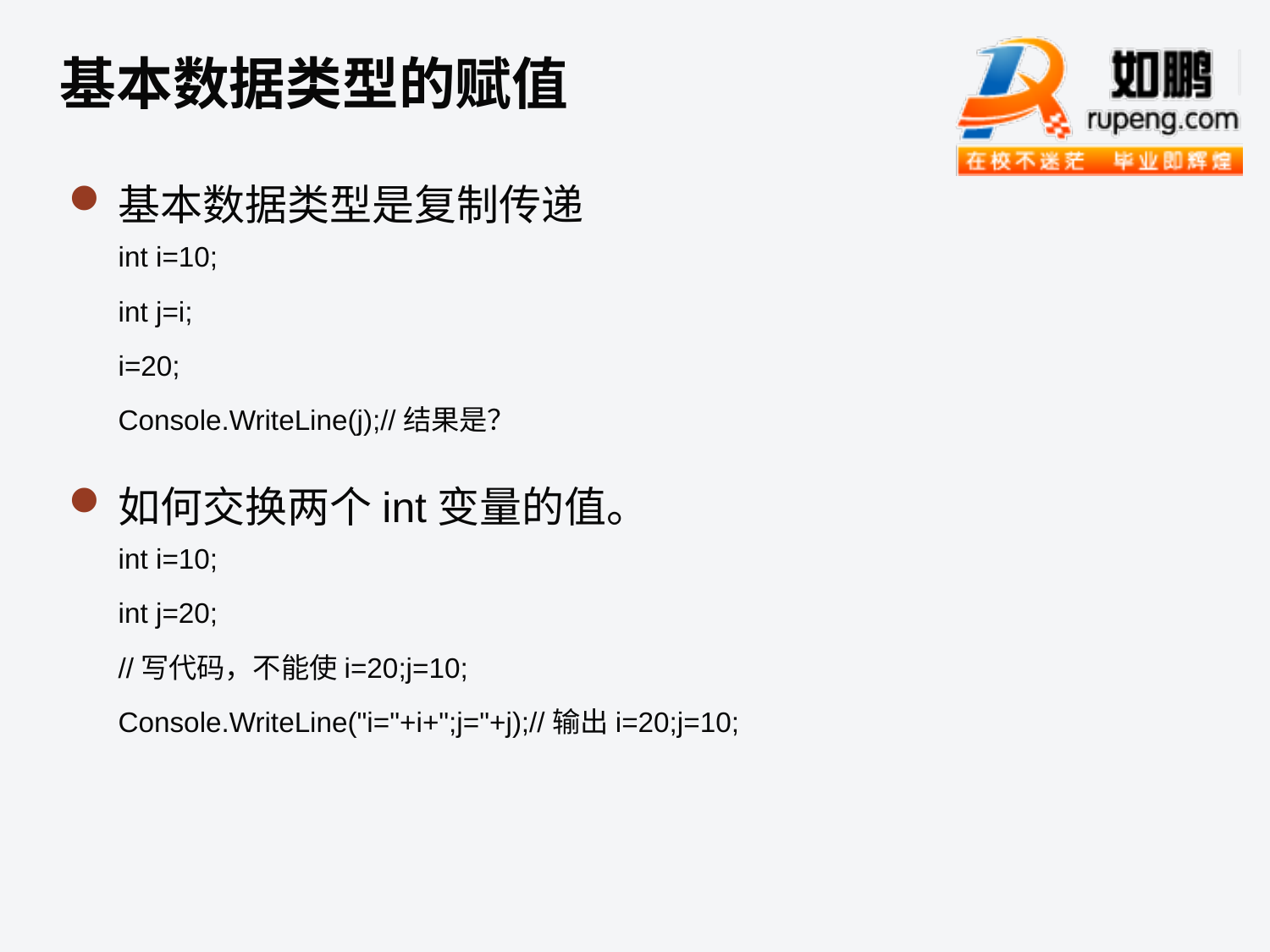

基本数据类型的赋值
基本数据类型是复制传递
int i=10;
int j=i;
i=20;
Console.WriteLine(j);//结果是？
如何交换两个int变量的值。
int i=10;
int j=20;
//写代码，不能使i=20;j=10;
Console.WriteLine("i="+i+";j="+j);//输出i=20;j=10;